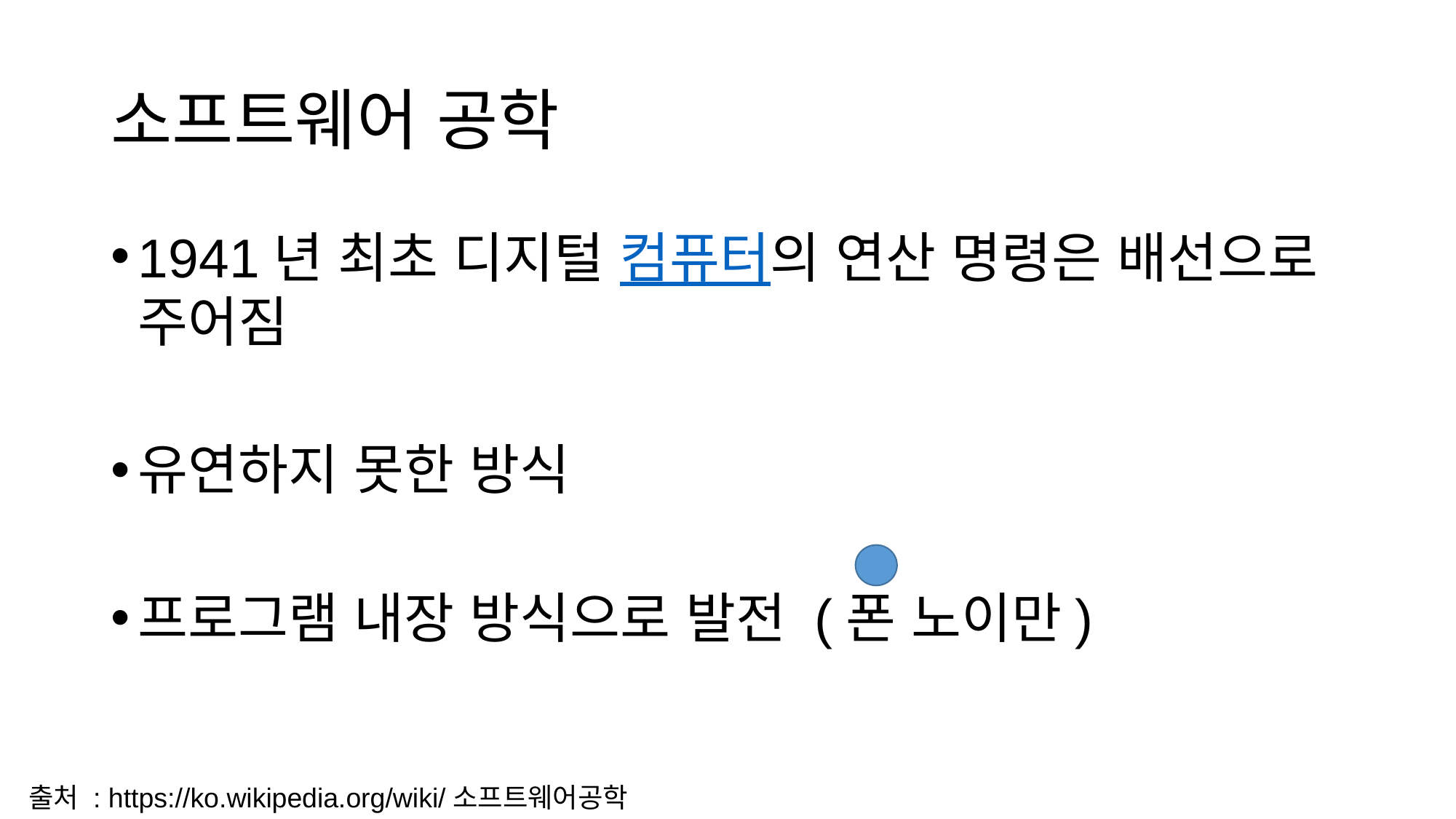

# 소프트웨어 공학
1941년 최초 디지털 컴퓨터의 연산 명령은 배선으로 주어짐

유연하지 못한 방식

프로그램 내장 방식으로 발전 (폰 노이만)

출처 : https://ko.wikipedia.org/wiki/소프트웨어공학